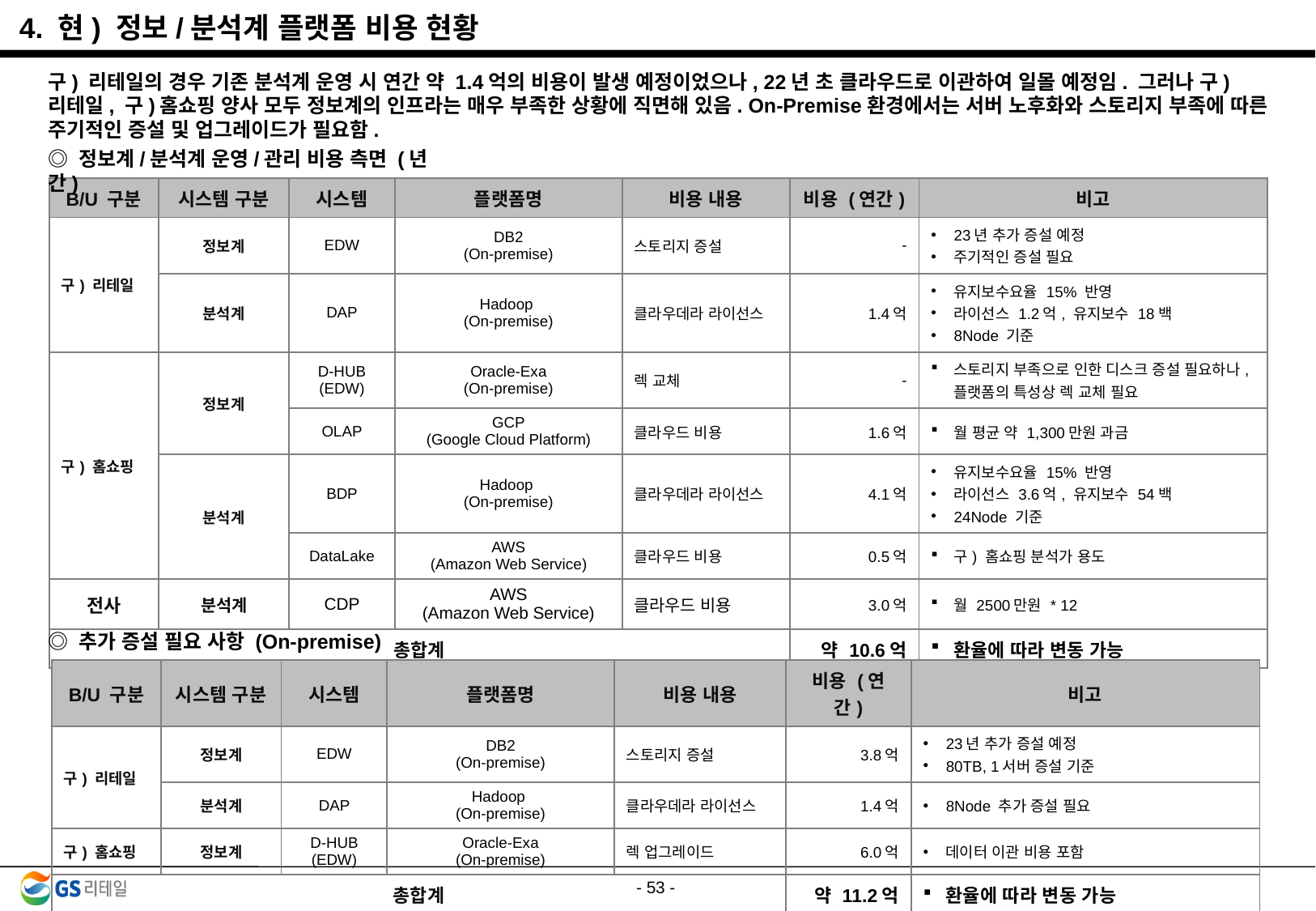

4. 현) 정보/분석계 플랫폼 비용 현황
구) 리테일의 경우 기존 분석계 운영 시 연간 약 1.4억의 비용이 발생 예정이었으나, 22년 초 클라우드로 이관하여 일몰 예정임. 그러나 구)리테일, 구)홈쇼핑 양사 모두 정보계의 인프라는 매우 부족한 상황에 직면해 있음. On-Premise환경에서는 서버 노후화와 스토리지 부족에 따른 주기적인 증설 및 업그레이드가 필요함.
◎ 정보계/분석계 운영/관리 비용 측면 (년간)
| B/U 구분 | 시스템 구분 | 시스템 | 플랫폼명 | 비용 내용 | 비용 (연간) | 비고 |
| --- | --- | --- | --- | --- | --- | --- |
| 구) 리테일 | 정보계 | EDW | DB2 (On-premise) | 스토리지 증설 | - | 23년 추가 증설 예정 주기적인 증설 필요 |
|  | 분석계 | DAP | Hadoop (On-premise) | 클라우데라 라이선스 | 1.4억 | 유지보수요율 15% 반영 라이선스 1.2억, 유지보수 18백 8Node 기준 |
| 구) 홈쇼핑 | 정보계 | D-HUB (EDW) | Oracle-Exa (On-premise) | 렉 교체 | - | 스토리지 부족으로 인한 디스크 증설 필요하나, 플랫폼의 특성상 렉 교체 필요 |
|  |  | OLAP | GCP (Google Cloud Platform) | 클라우드 비용 | 1.6억 | 월 평균 약 1,300만원 과금 |
|  | 분석계 | BDP | Hadoop (On-premise) | 클라우데라 라이선스 | 4.1억 | 유지보수요율 15% 반영 라이선스 3.6억, 유지보수 54백 24Node 기준 |
|  |  | DataLake | AWS (Amazon Web Service) | 클라우드 비용 | 0.5억 | 구) 홈쇼핑 분석가 용도 |
| 전사 | 분석계 | CDP | AWS (Amazon Web Service) | 클라우드 비용 | 3.0억 | 월 2500만원 \* 12 |
| 총합계 |  |  |  |  | 약 10.6억 | 환율에 따라 변동 가능 |
◎ 추가 증설 필요 사항 (On-premise)
| B/U 구분 | 시스템 구분 | 시스템 | 플랫폼명 | 비용 내용 | 비용 (연간) | 비고 |
| --- | --- | --- | --- | --- | --- | --- |
| 구) 리테일 | 정보계 | EDW | DB2 (On-premise) | 스토리지 증설 | 3.8억 | 23년 추가 증설 예정 80TB, 1서버 증설 기준 |
|  | 분석계 | DAP | Hadoop (On-premise) | 클라우데라 라이선스 | 1.4억 | 8Node 추가 증설 필요 |
| 구) 홈쇼핑 | 정보계 | D-HUB (EDW) | Oracle-Exa (On-premise) | 렉 업그레이드 | 6.0억 | 데이터 이관 비용 포함 |
| 총합계 |  |  |  |  | 약 11.2억 | 환율에 따라 변동 가능 |
- 53 -